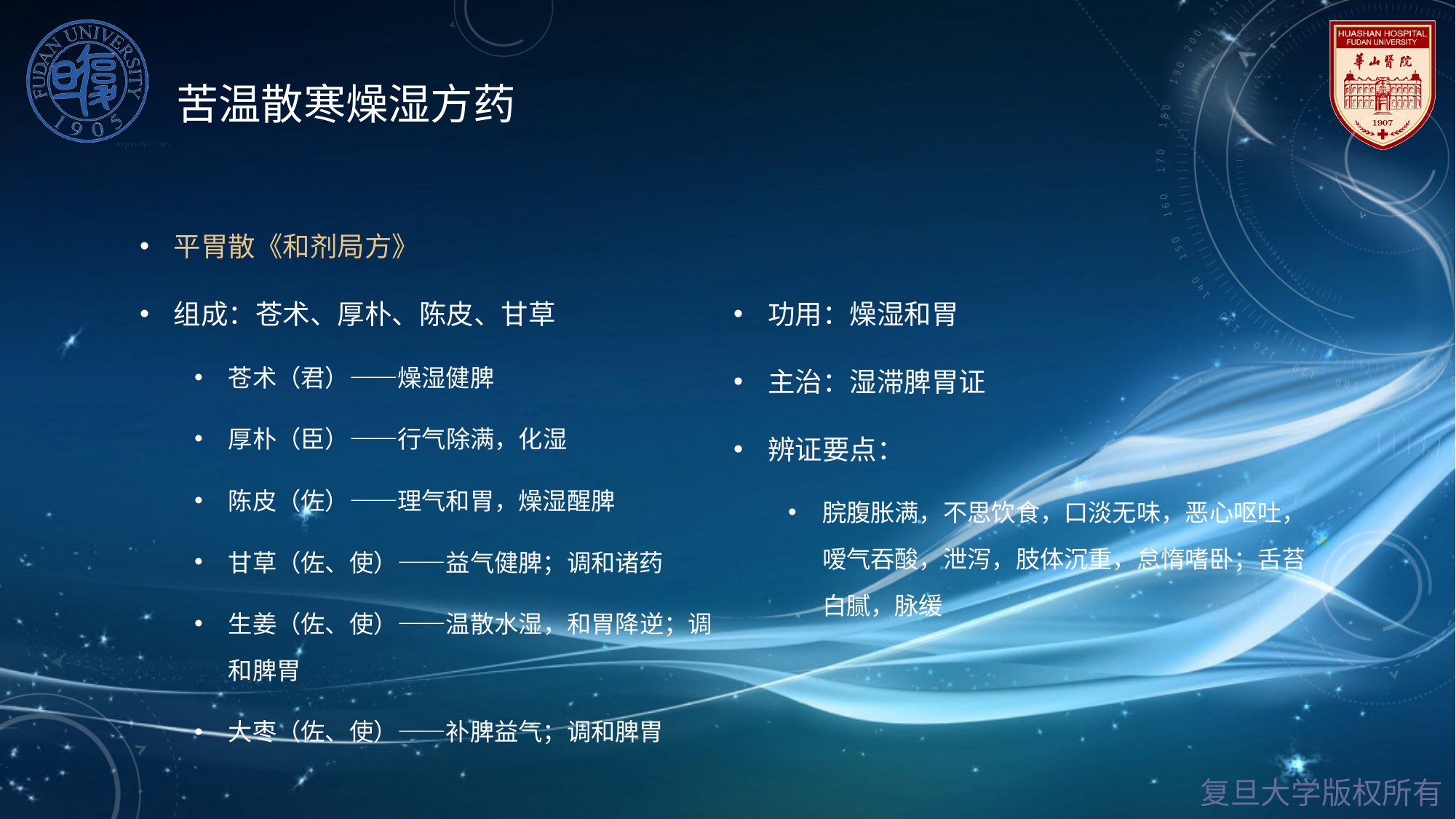

# 苦温散寒燥湿方药
平胃散《和剂局方》
组成：苍术、厚朴、陈皮、甘草
苍术（君）——燥湿健脾
厚朴（臣）——行气除满，化湿
陈皮（佐）——理气和胃，燥湿醒脾
甘草（佐、使）——益气健脾；调和诸药
生姜（佐、使）——温散水湿，和胃降逆；调和脾胃
大枣（佐、使）——补脾益气；调和脾胃

功用：燥湿和胃
主治：湿滞脾胃证
辨证要点：
脘腹胀满，不思饮食，口淡无味，恶心呕吐，嗳气吞酸，泄泻，肢体沉重，怠惰嗜卧；舌苔白腻，脉缓